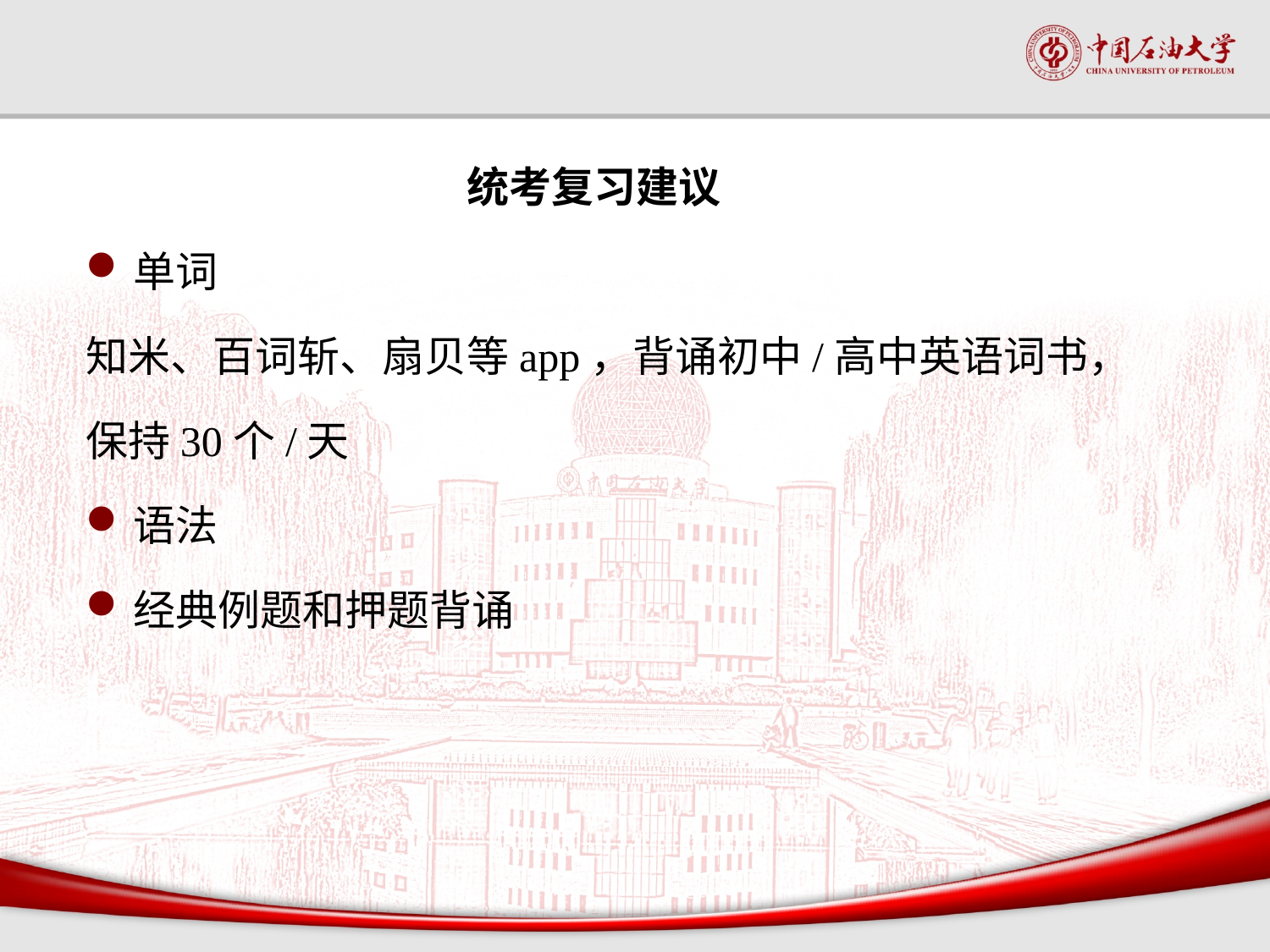

#
                                       统考复习建议
单词
知米、百词斩、扇贝等app，背诵初中/高中英语词书，
保持30个/天
语法
经典例题和押题背诵